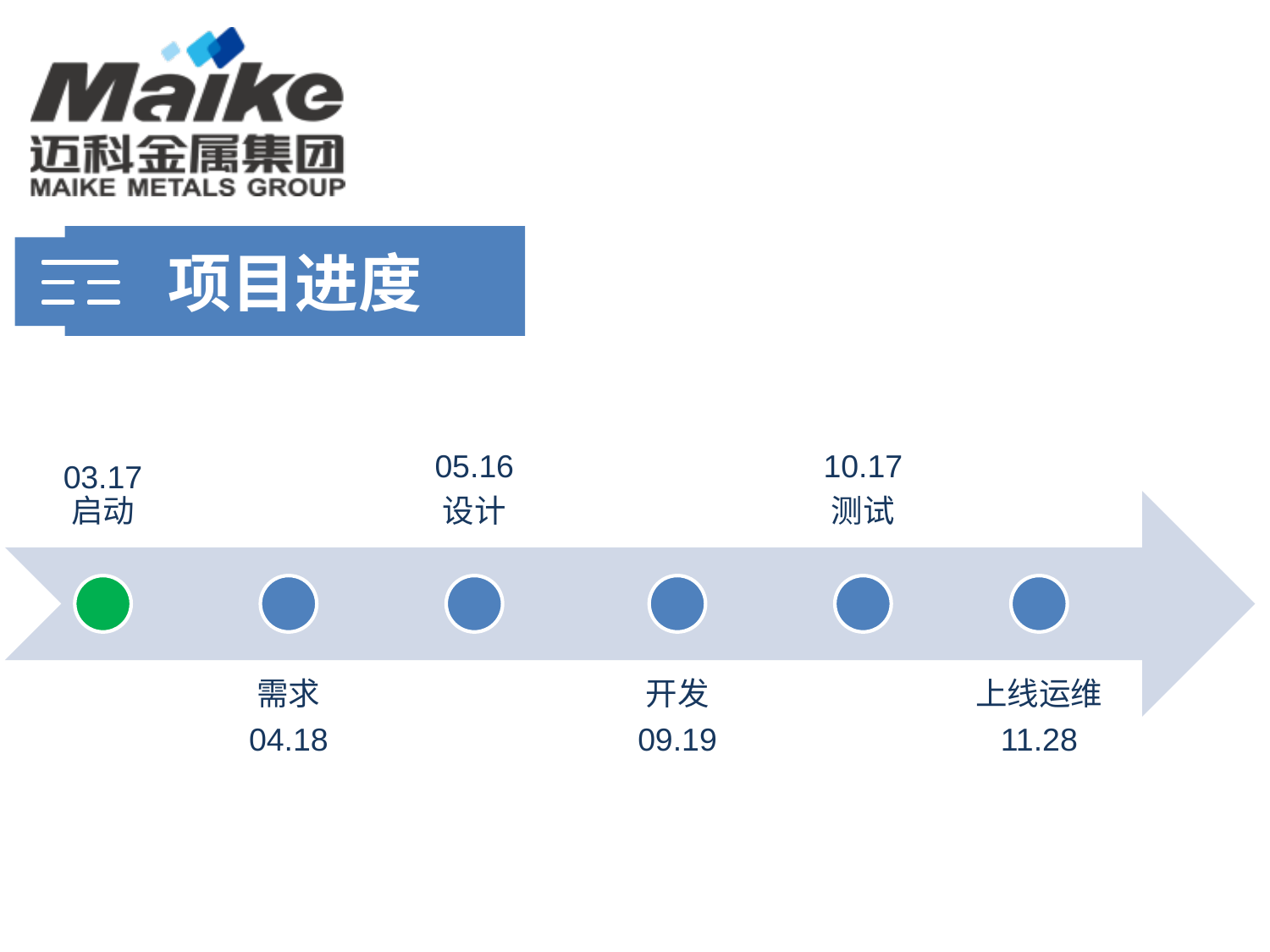

项目进度

03.17
启动
需求
04.18

05.16
设计
开发
09.19

10.17
测试
上线运维
11.28